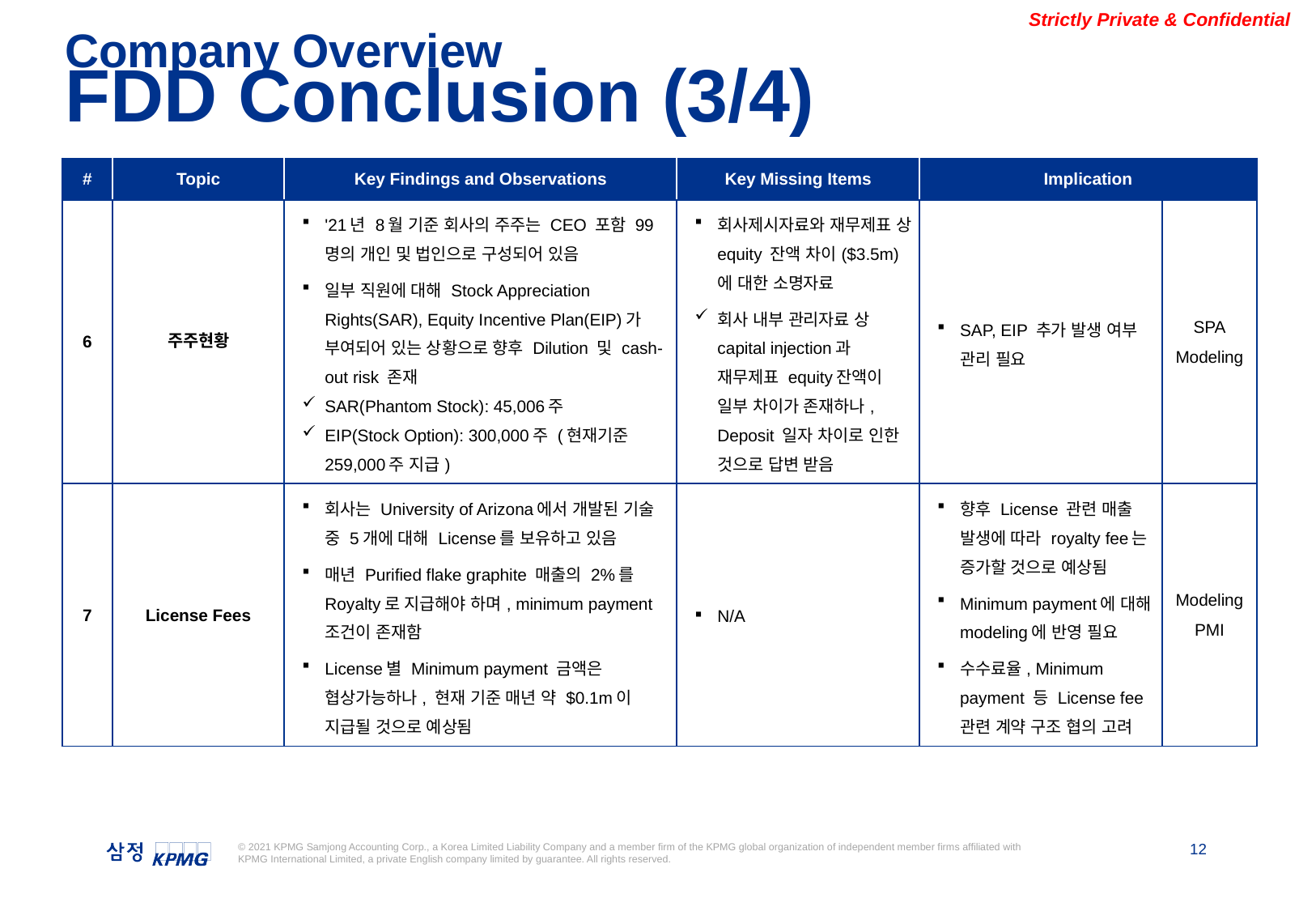

Company Overview
FDD Conclusion (3/4)
| # | Topic | Key Findings and Observations | Key Missing Items | Implication |  |
| --- | --- | --- | --- | --- | --- |
| 6 | 주주현황 | '21년 8월 기준 회사의 주주는 CEO 포함 99명의 개인 및 법인으로 구성되어 있음 일부 직원에 대해 Stock Appreciation Rights(SAR), Equity Incentive Plan(EIP)가 부여되어 있는 상황으로 향후 Dilution 및 cash-out risk 존재 SAR(Phantom Stock): 45,006주 EIP(Stock Option): 300,000주 (현재기준 259,000주 지급) | 회사제시자료와 재무제표 상 equity 잔액 차이($3.5m)에 대한 소명자료 회사 내부 관리자료 상 capital injection과 재무제표 equity잔액이 일부 차이가 존재하나, Deposit 일자 차이로 인한 것으로 답변 받음 | SAP, EIP 추가 발생 여부 관리 필요 | SPA Modeling |
| 7 | License Fees | 회사는 University of Arizona에서 개발된 기술 중 5개에 대해 License를 보유하고 있음 매년 Purified flake graphite 매출의 2%를 Royalty로 지급해야 하며, minimum payment 조건이 존재함 License별 Minimum payment 금액은 협상가능하나, 현재 기준 매년 약 $0.1m이 지급될 것으로 예상됨 | N/A | 향후 License 관련 매출 발생에 따라 royalty fee는 증가할 것으로 예상됨 Minimum payment에 대해 modeling에 반영 필요 수수료율, Minimum payment 등 License fee관련 계약 구조 협의 고려 | Modeling PMI |